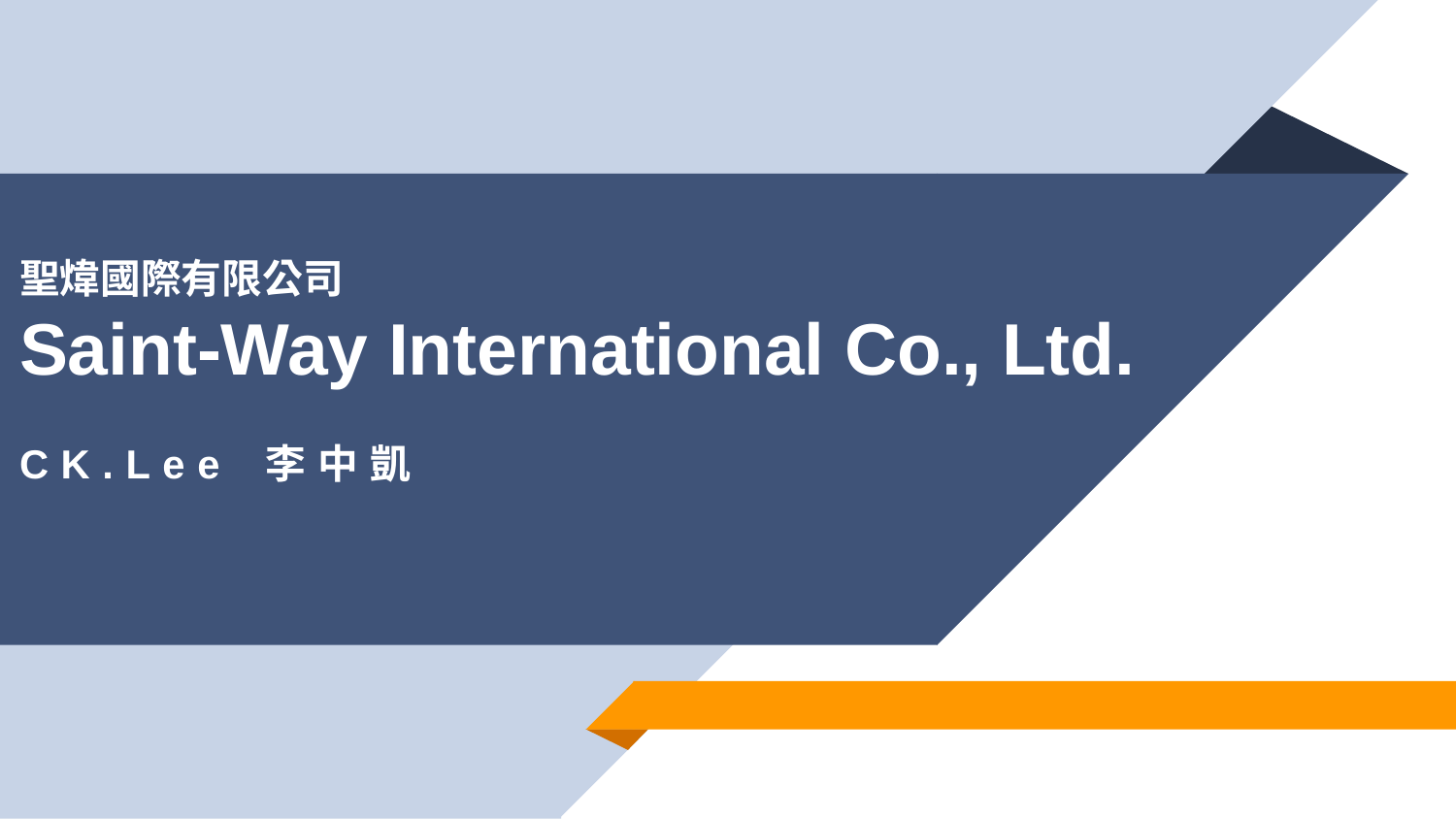

# 聖煒國際有限公司 Saint-Way International Co., Ltd. www.saint-way.com CK.Lee 李中凱